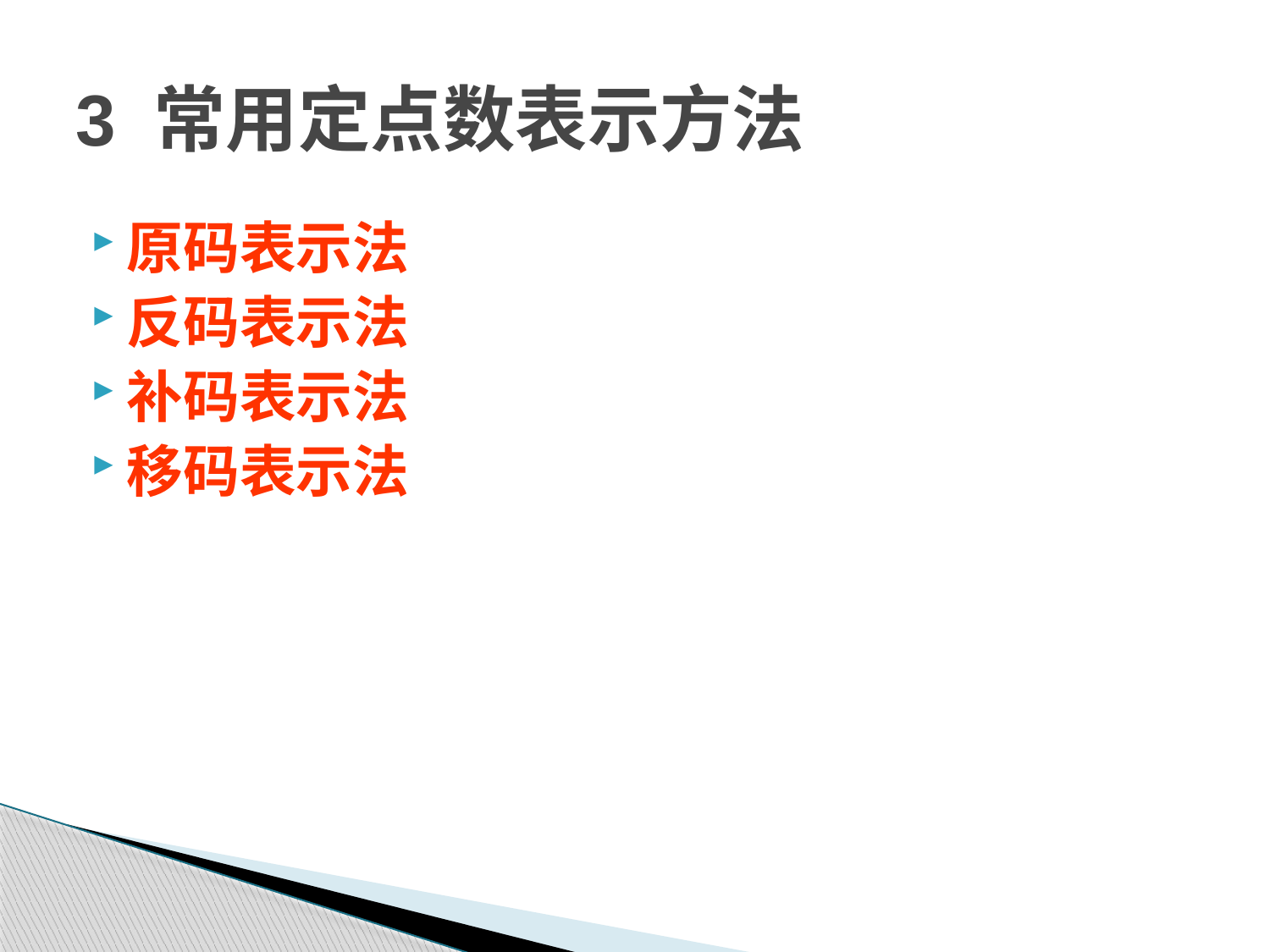

# 3 常用定点数表示方法
原码表示法
反码表示法
补码表示法
移码表示法

14